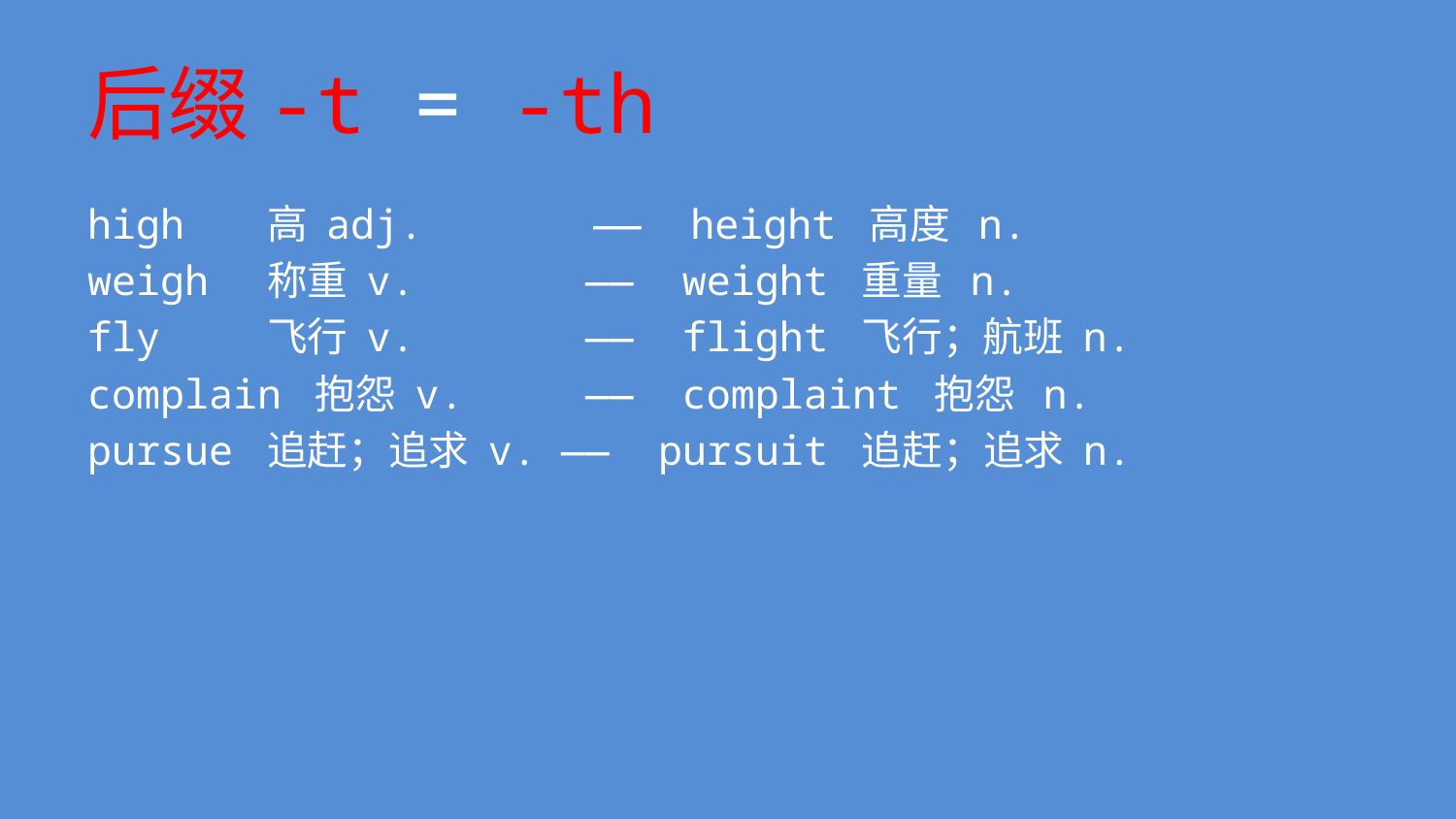

# 后缀-t = -th
high   高 adj.       ——  height 高度  n.
weigh  称重 v.       ——  weight 重量  n.
fly    飞行 v.       ——  flight 飞行；航班 n.
complain 抱怨 v.     ——  complaint 抱怨  n.
pursue 追赶；追求 v. ——  pursuit 追赶；追求 n.